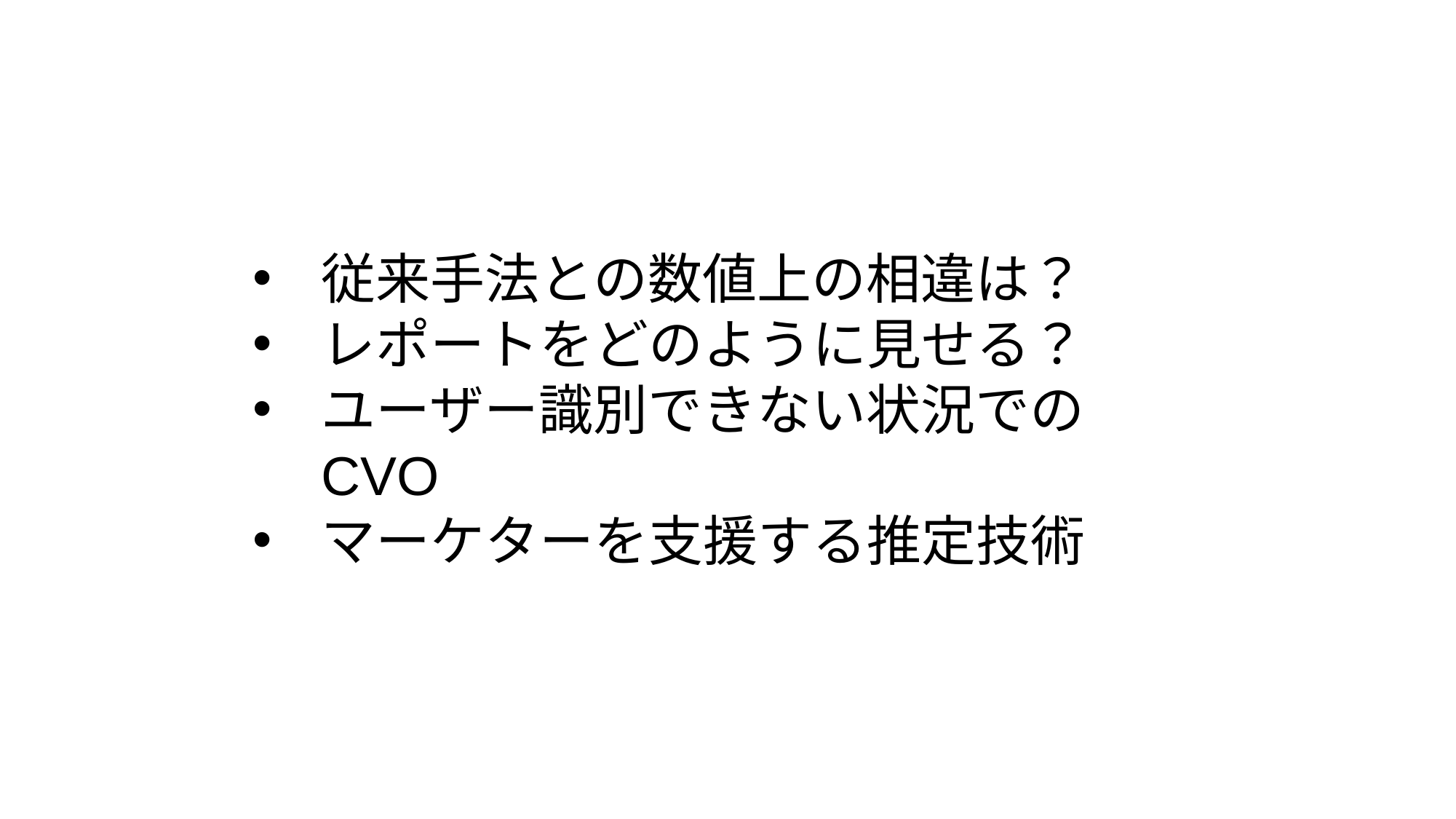

従来手法との数値上の相違は？
レポートをどのように見せる？
ユーザー識別できない状況での CVO
マーケターを支援する推定技術